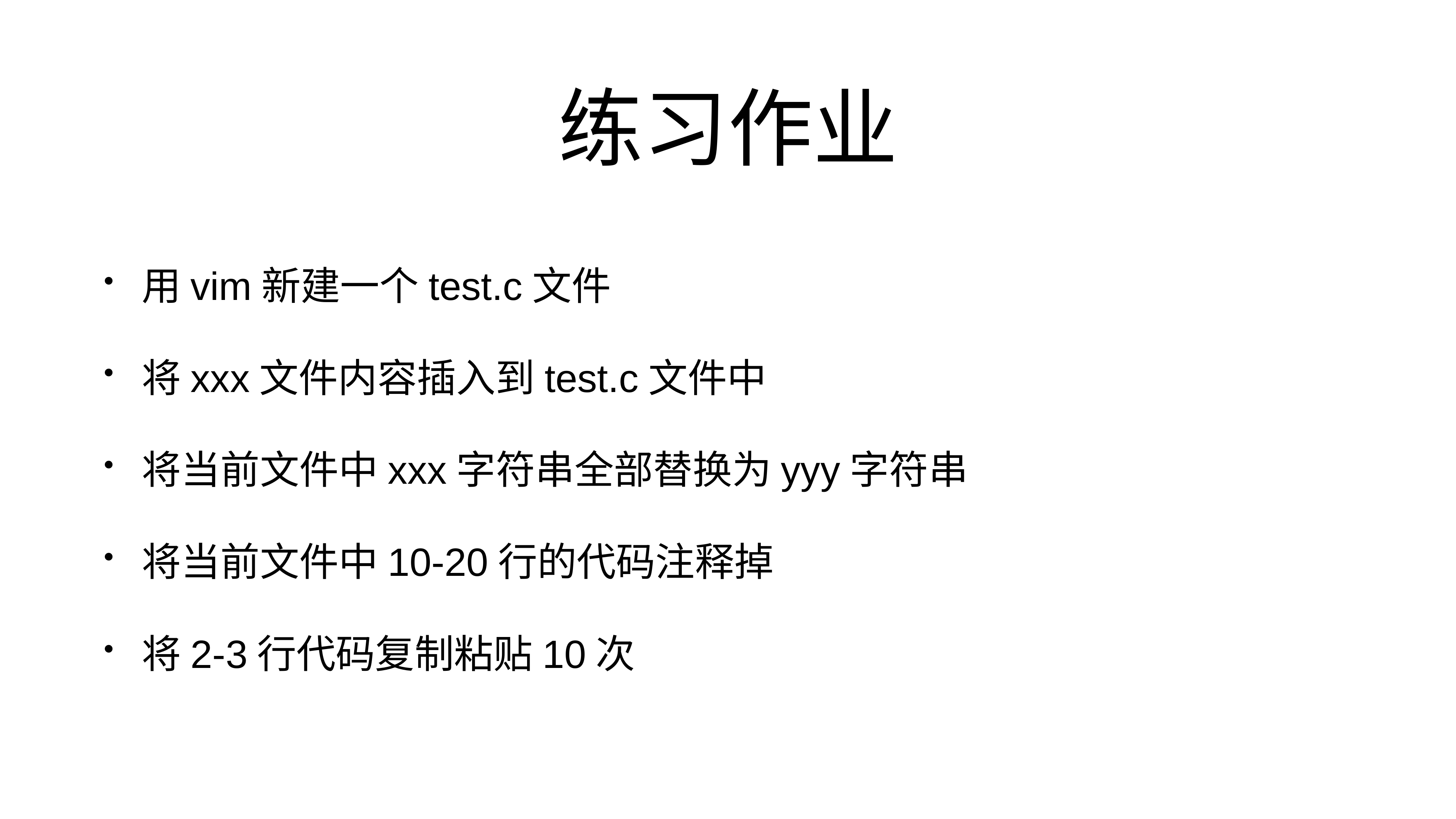

# 练习作业
用vim新建一个test.c文件
将xxx文件内容插入到test.c文件中
将当前文件中xxx字符串全部替换为yyy字符串
将当前文件中10-20行的代码注释掉
将2-3行代码复制粘贴10次